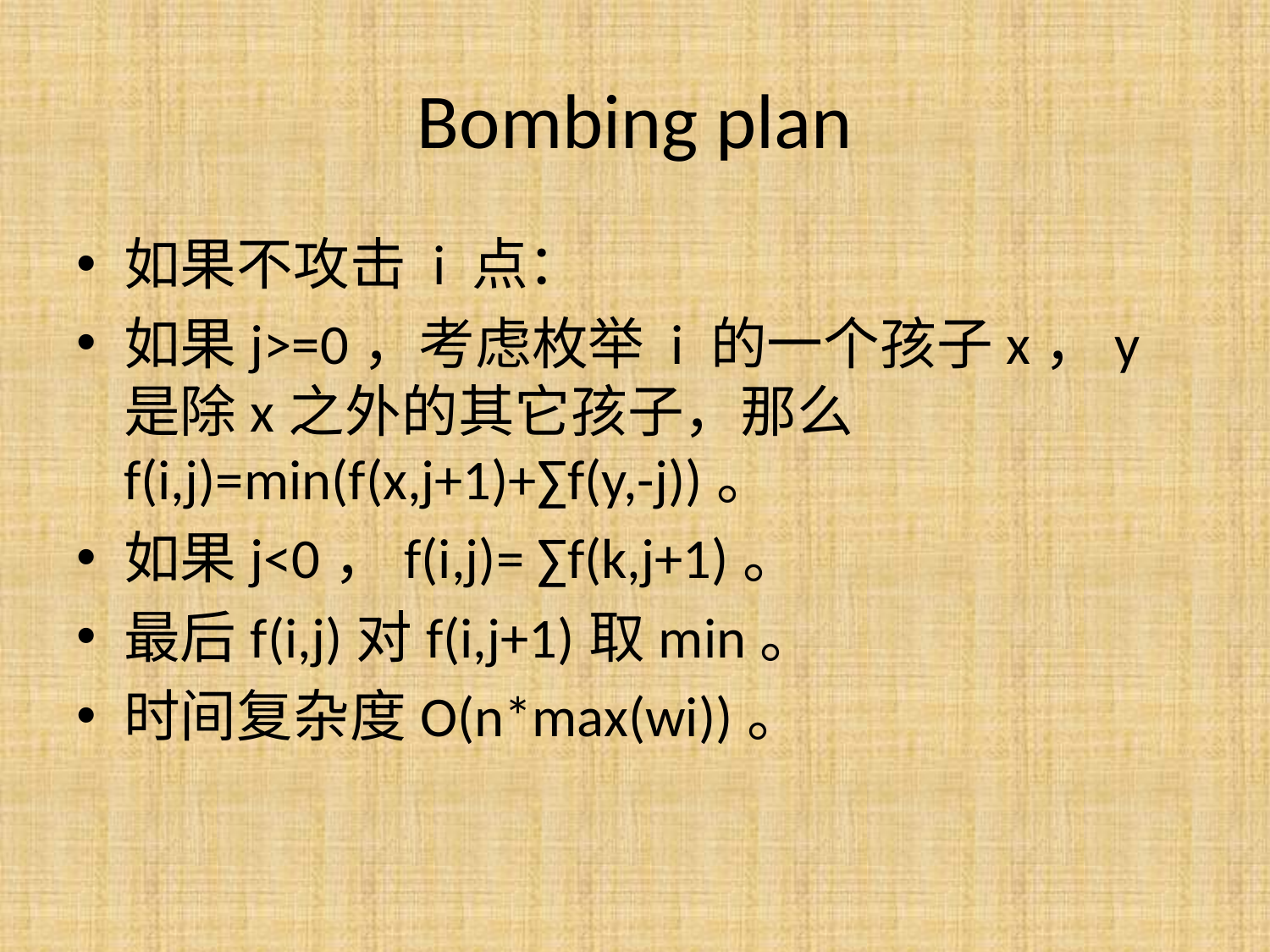

# Bombing plan
如果不攻击 i 点：
如果j>=0，考虑枚举 i 的一个孩子x，y是除x之外的其它孩子，那么f(i,j)=min(f(x,j+1)+∑f(y,-j))。
如果j<0，f(i,j)= ∑f(k,j+1)。
最后f(i,j)对f(i,j+1)取min。
时间复杂度O(n*max(wi))。